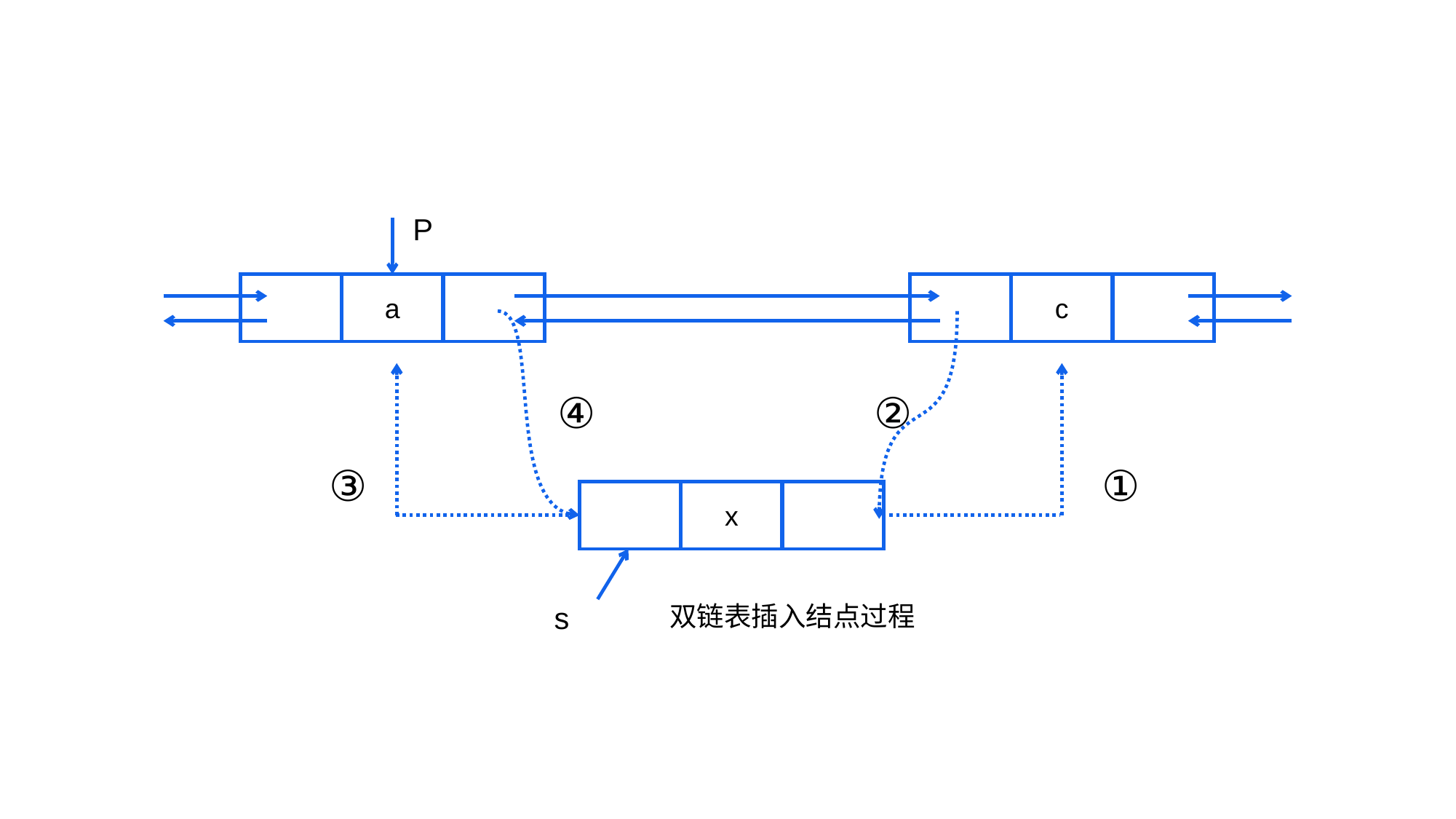

P

a

c

④
②
③
①

x

s
双链表插入结点过程